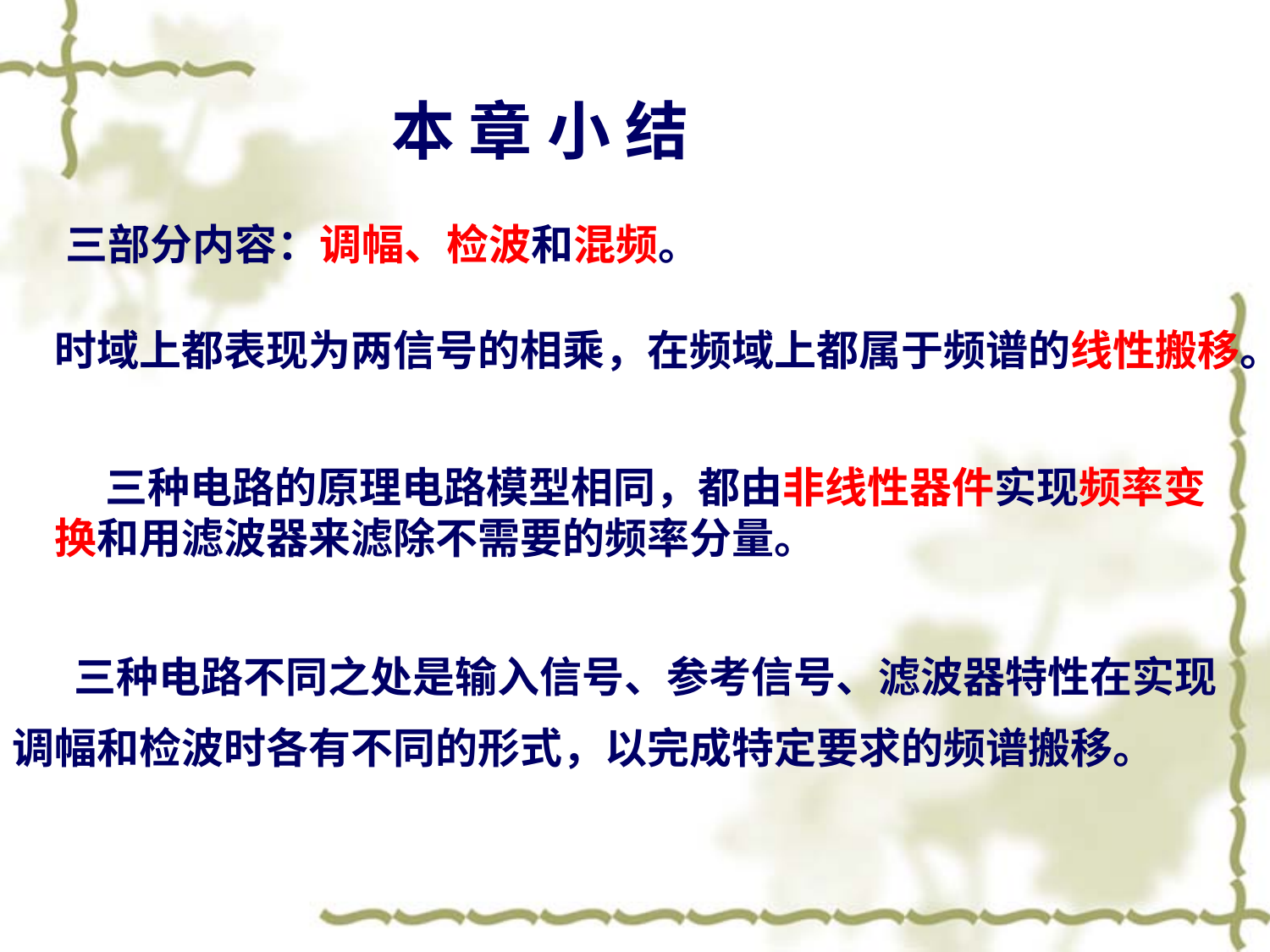

本 章 小 结
三部分内容：调幅、检波和混频。
时域上都表现为两信号的相乘，在频域上都属于频谱的线性搬移。
三种电路的原理电路模型相同，都由非线性器件实现频率变换和用滤波器来滤除不需要的频率分量。
三种电路不同之处是输入信号、参考信号、滤波器特性在实现调幅和检波时各有不同的形式，以完成特定要求的频谱搬移。